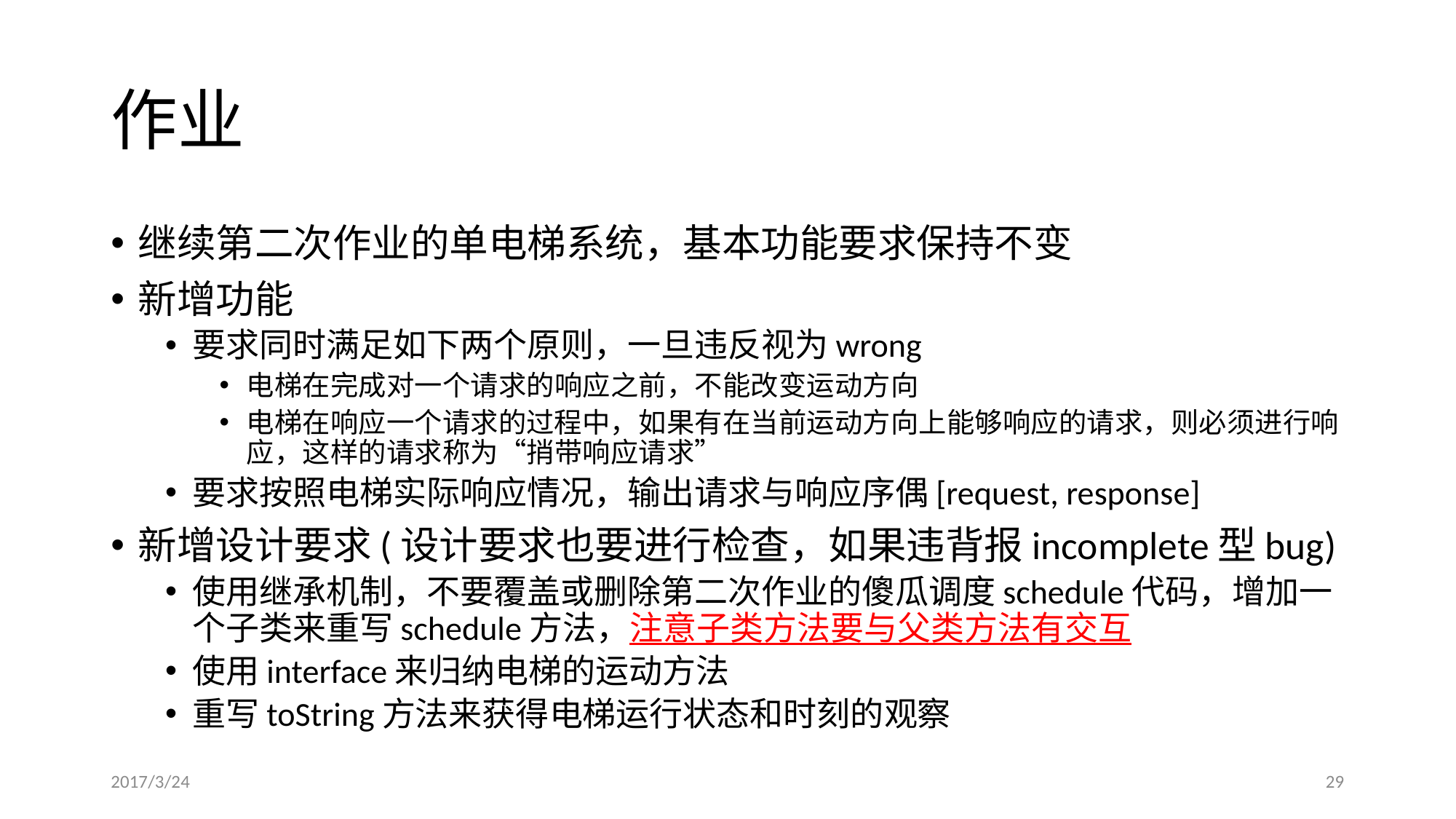

# 作业
继续第二次作业的单电梯系统，基本功能要求保持不变
新增功能
要求同时满足如下两个原则，一旦违反视为wrong
电梯在完成对一个请求的响应之前，不能改变运动方向
电梯在响应一个请求的过程中，如果有在当前运动方向上能够响应的请求，则必须进行响应，这样的请求称为“捎带响应请求”
要求按照电梯实际响应情况，输出请求与响应序偶[request, response]
新增设计要求(设计要求也要进行检查，如果违背报incomplete型bug)
使用继承机制，不要覆盖或删除第二次作业的傻瓜调度schedule代码，增加一个子类来重写schedule方法，注意子类方法要与父类方法有交互
使用interface来归纳电梯的运动方法
重写toString方法来获得电梯运行状态和时刻的观察
2017/3/24
29